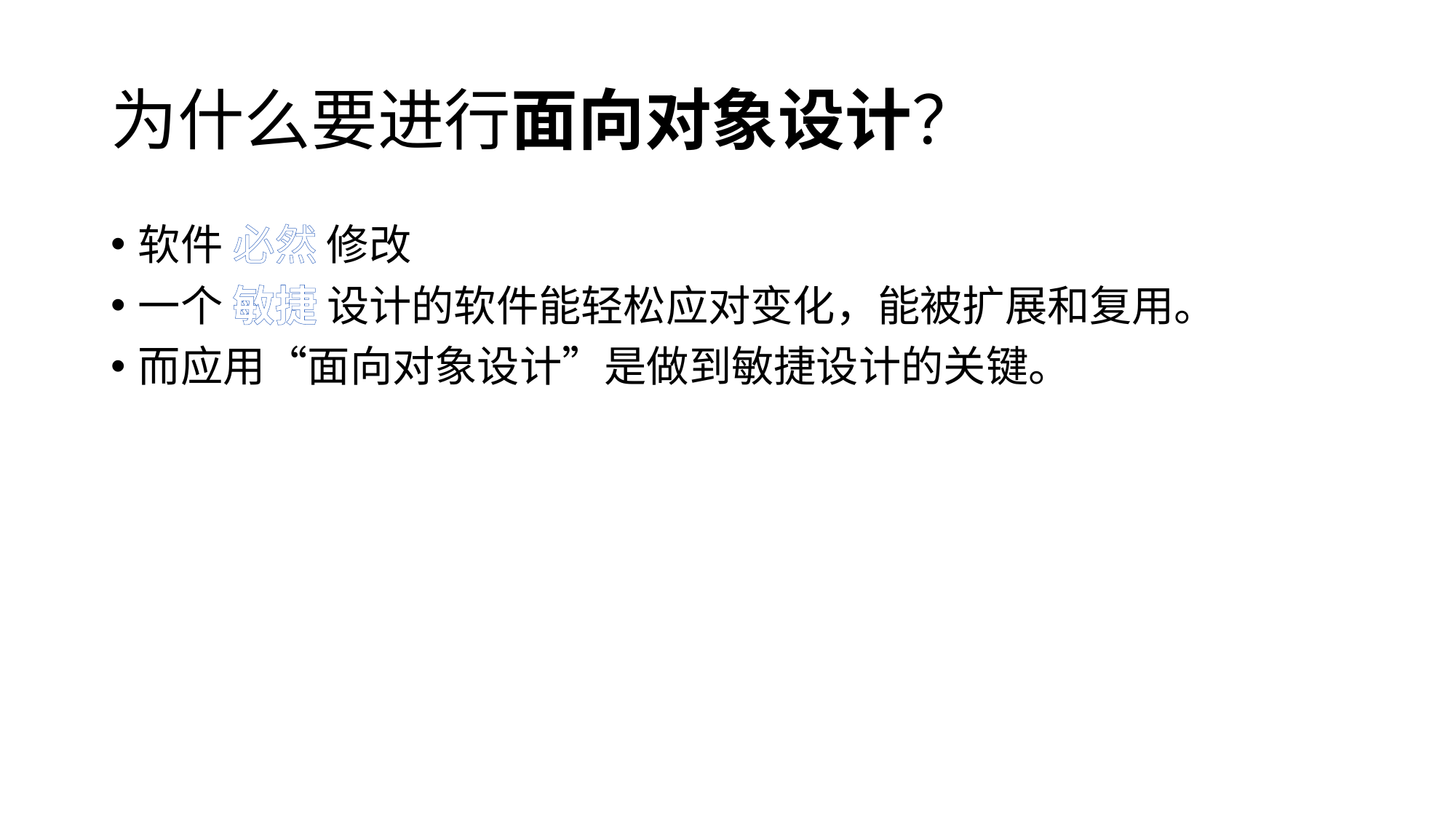

# 为什么要进行面向对象设计？
软件 必然 修改
一个 敏捷 设计的软件能轻松应对变化，能被扩展和复用。
而应用“面向对象设计”是做到敏捷设计的关键。